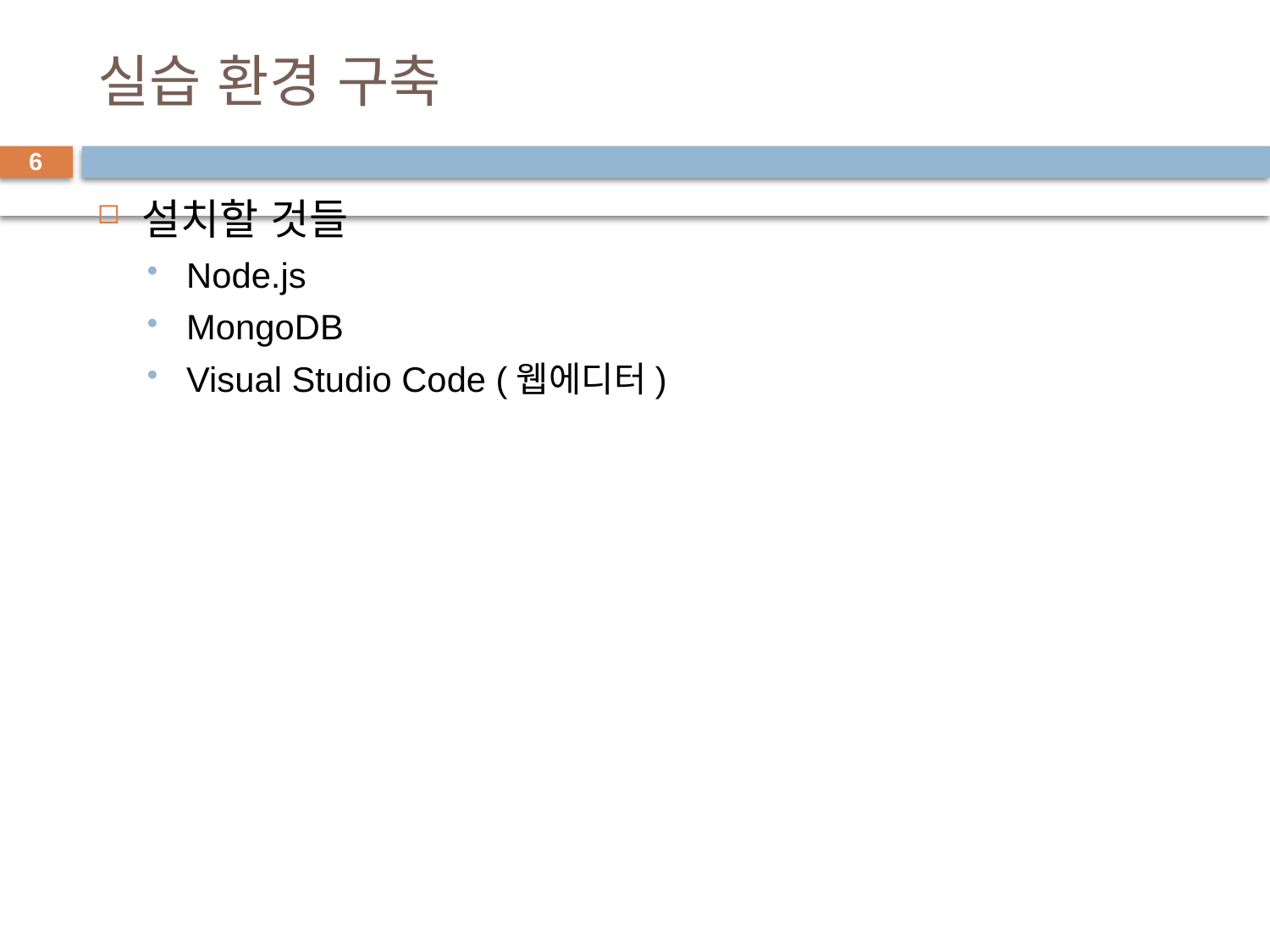

# 실습 환경 구축
6
설치할 것들
Node.js
MongoDB
Visual Studio Code (웹에디터)